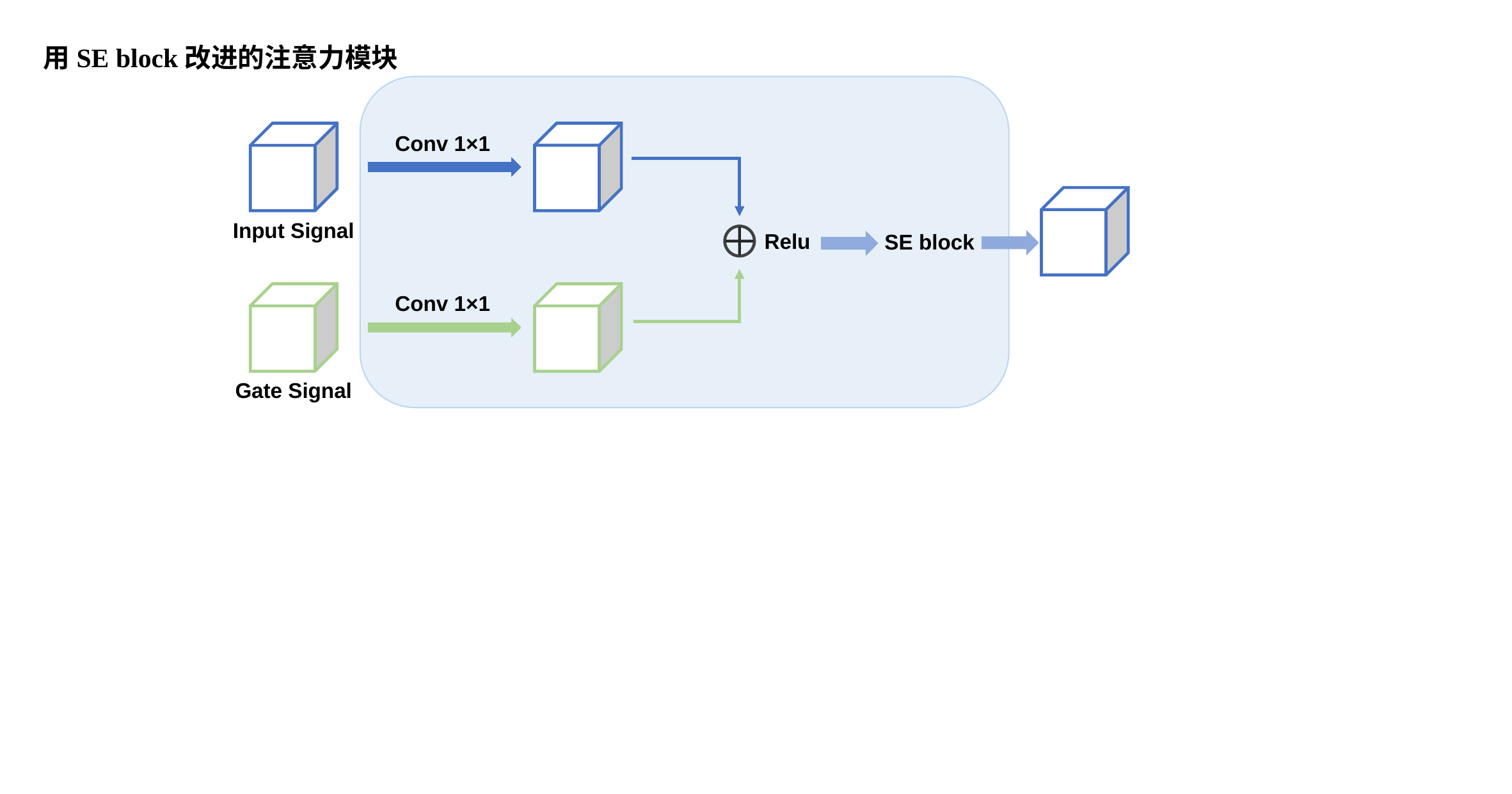

用SE block改进的注意力模块

Conv 1×1

Input Signal

Relu
SE block

Conv 1×1

Gate Signal